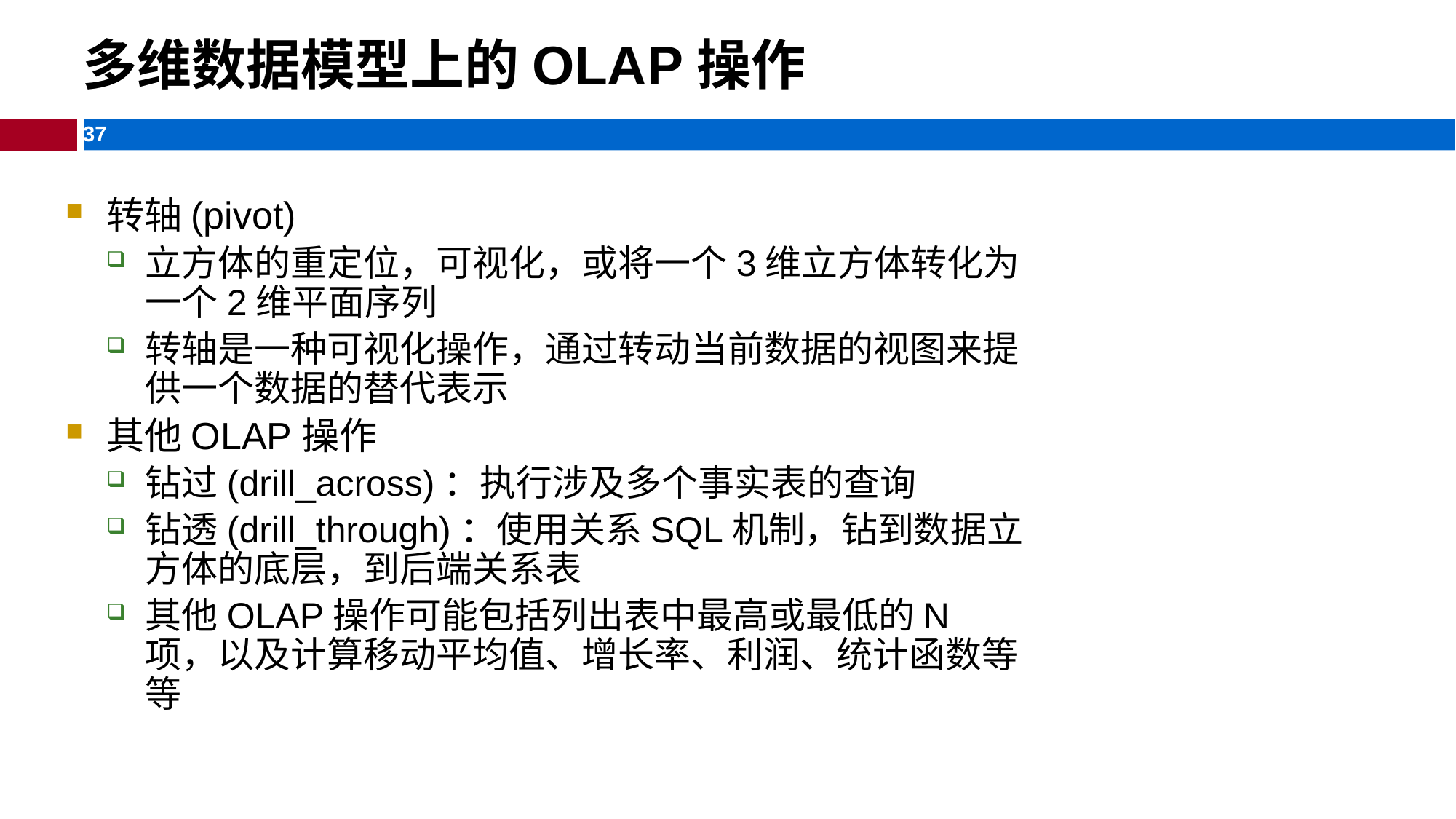

多维数据模型上的OLAP操作
转轴(pivot)
立方体的重定位，可视化，或将一个3维立方体转化为一个2维平面序列
转轴是一种可视化操作，通过转动当前数据的视图来提供一个数据的替代表示
其他OLAP操作
钻过(drill_across)：执行涉及多个事实表的查询
钻透(drill_through)：使用关系SQL机制，钻到数据立方体的底层，到后端关系表
其他OLAP操作可能包括列出表中最高或最低的N项，以及计算移动平均值、增长率、利润、统计函数等等